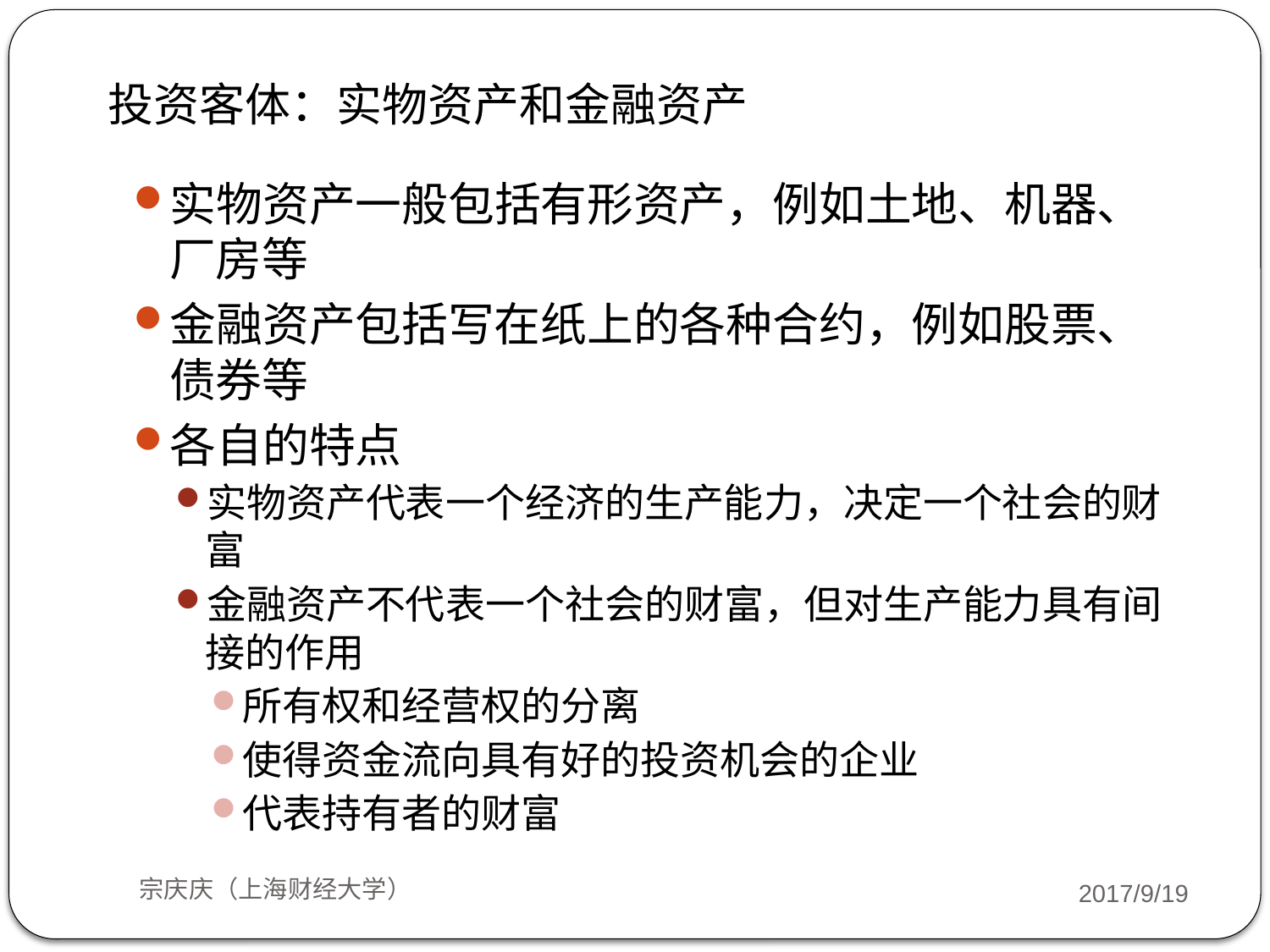

# 投资客体：实物资产和金融资产
实物资产一般包括有形资产，例如土地、机器、厂房等
金融资产包括写在纸上的各种合约，例如股票、债券等
各自的特点
实物资产代表一个经济的生产能力，决定一个社会的财富
金融资产不代表一个社会的财富，但对生产能力具有间接的作用
所有权和经营权的分离
使得资金流向具有好的投资机会的企业
代表持有者的财富

宗庆庆（上海财经大学）
2017/9/19